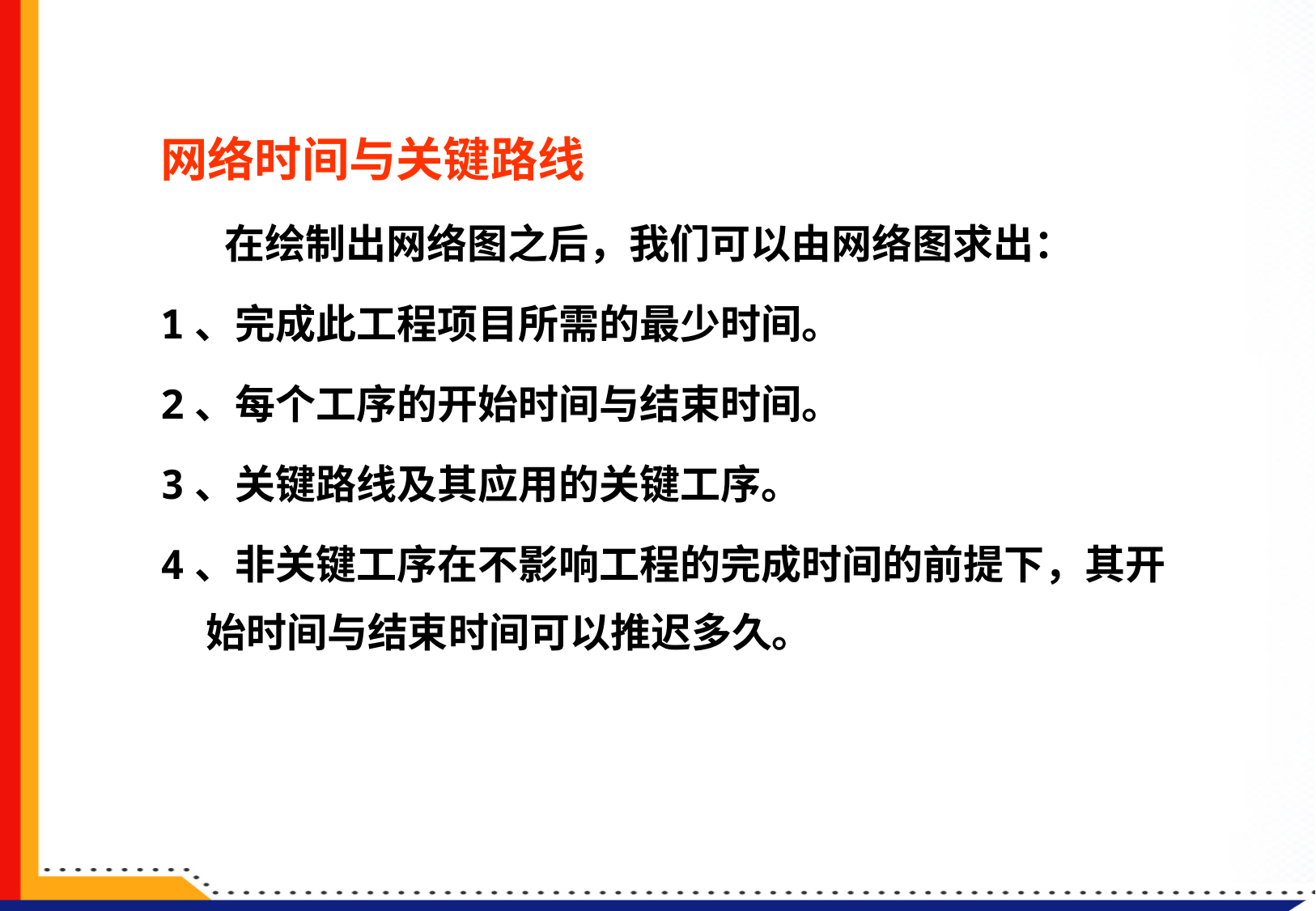

网络时间与关键路线
      在绘制出网络图之后，我们可以由网络图求出：
1、完成此工程项目所需的最少时间。
2、每个工序的开始时间与结束时间。
3、关键路线及其应用的关键工序。
4、非关键工序在不影响工程的完成时间的前提下，其开始时间与结束时间可以推迟多久。